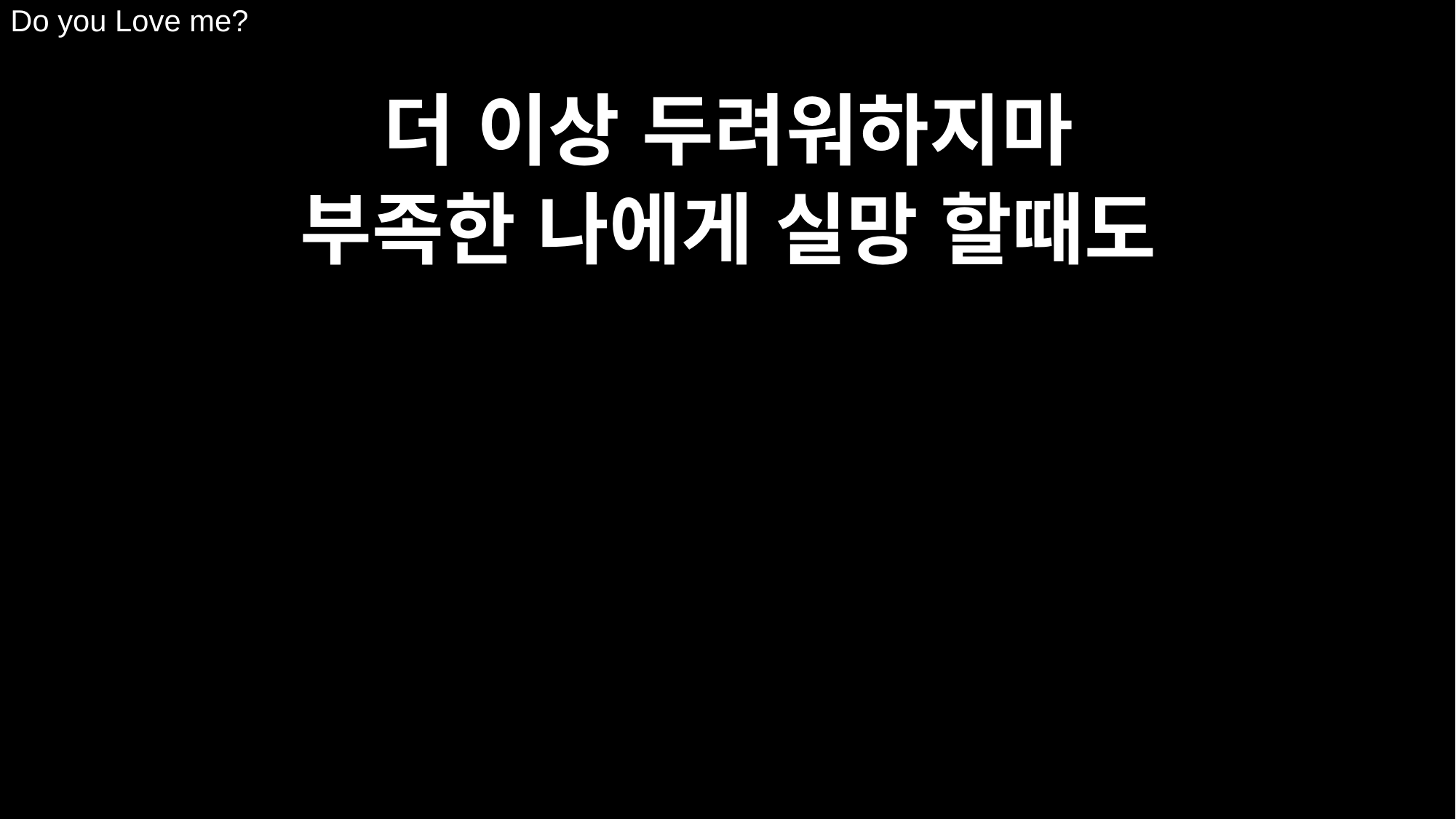

더 이상 두려워하지마
부족한 나에게 실망 할때도
​

# Do you Love me?